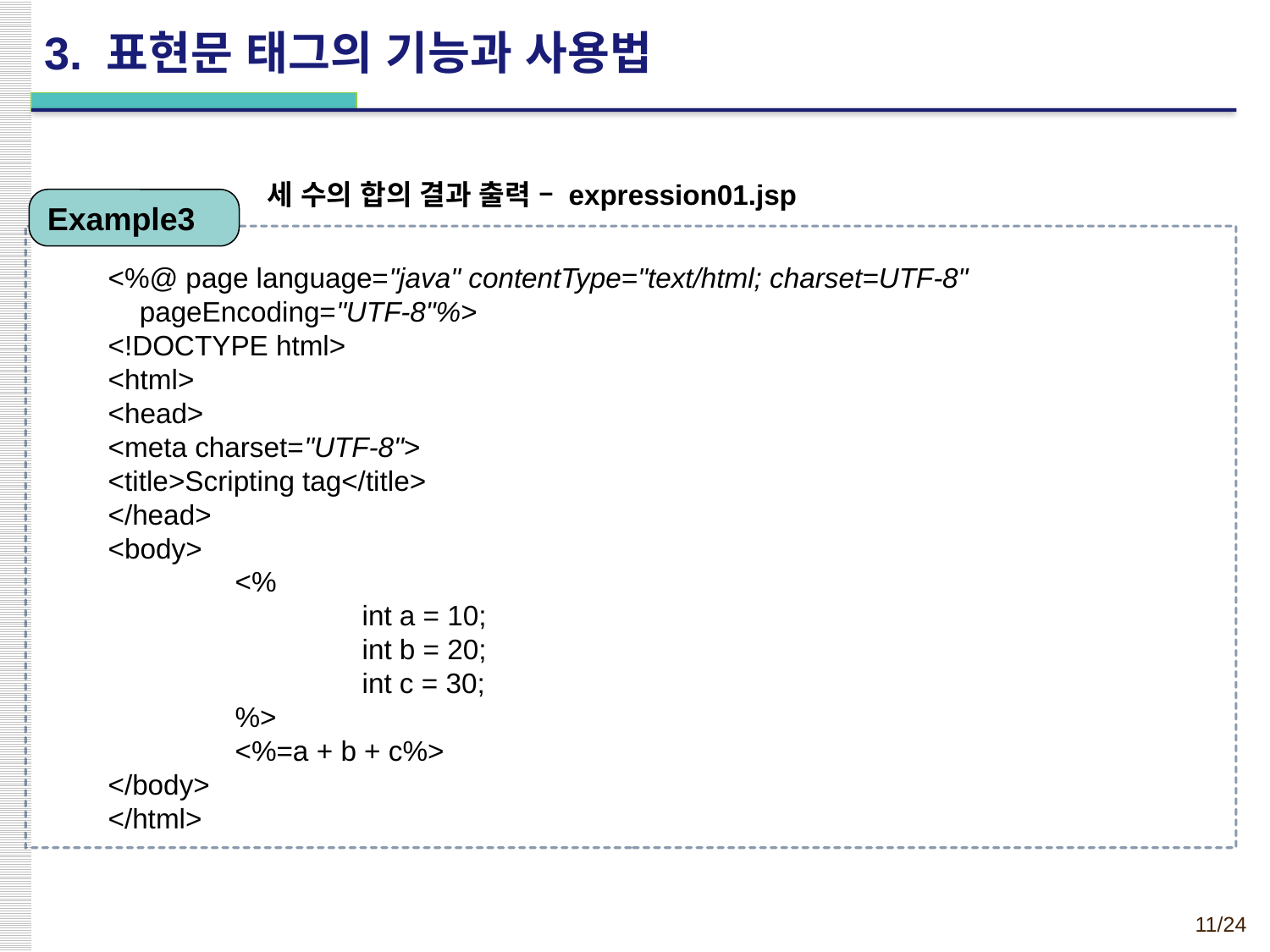

# 3. 표현문 태그의 기능과 사용법
세 수의 합의 결과 출력 – expression01.jsp
Example3

<%@ page language="java" contentType="text/html; charset=UTF-8"
    pageEncoding="UTF-8"%>
<!DOCTYPE html>
<html>
<head>
<meta charset="UTF-8">
<title>Scripting tag</title>
</head>
<body>
	<%
		int a = 10;
		int b = 20;
		int c = 30;
	%>
	<%=a + b + c%>
</body>
</html>